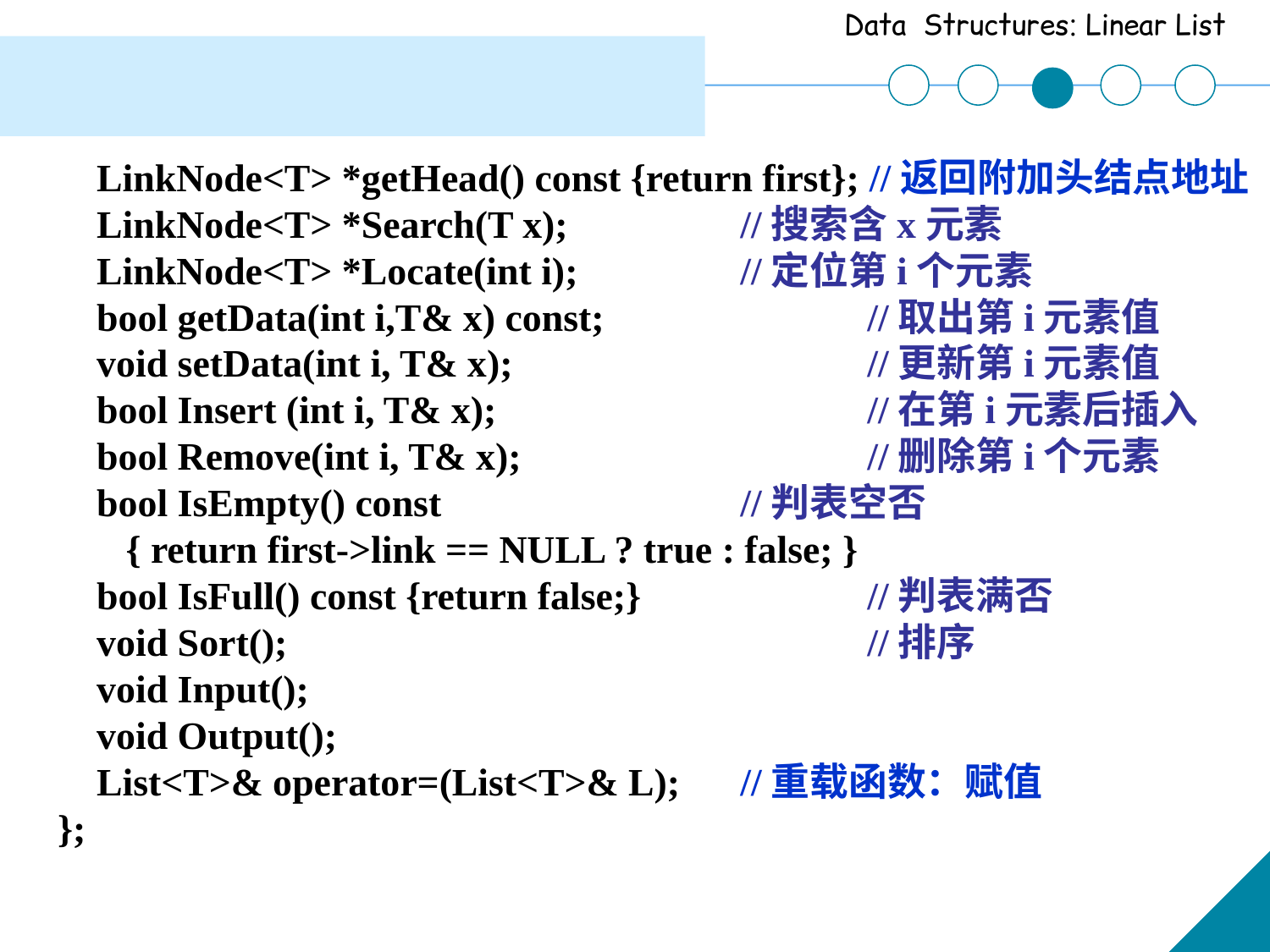

LinkNode<T> *getHead() const {return first}; //返回附加头结点地址
    LinkNode<T> *Search(T x);		//搜索含x元素
    LinkNode<T> *Locate(int i);		//定位第i个元素
    bool getData(int i,T& x) const;      		//取出第i元素值
    void setData(int i, T& x);			//更新第i元素值
    bool Insert (int i, T& x);	    		//在第i元素后插入
    bool Remove(int i, T& x);	    		//删除第i个元素
    bool IsEmpty() const 		    	//判表空否
       { return first->link == NULL ? true : false; }
    bool IsFull() const {return false;}	    	//判表满否
    void Sort();			   		//排序
    void Input();
    void Output();
    List<T>& operator=(List<T>& L);   	//重载函数：赋值
};